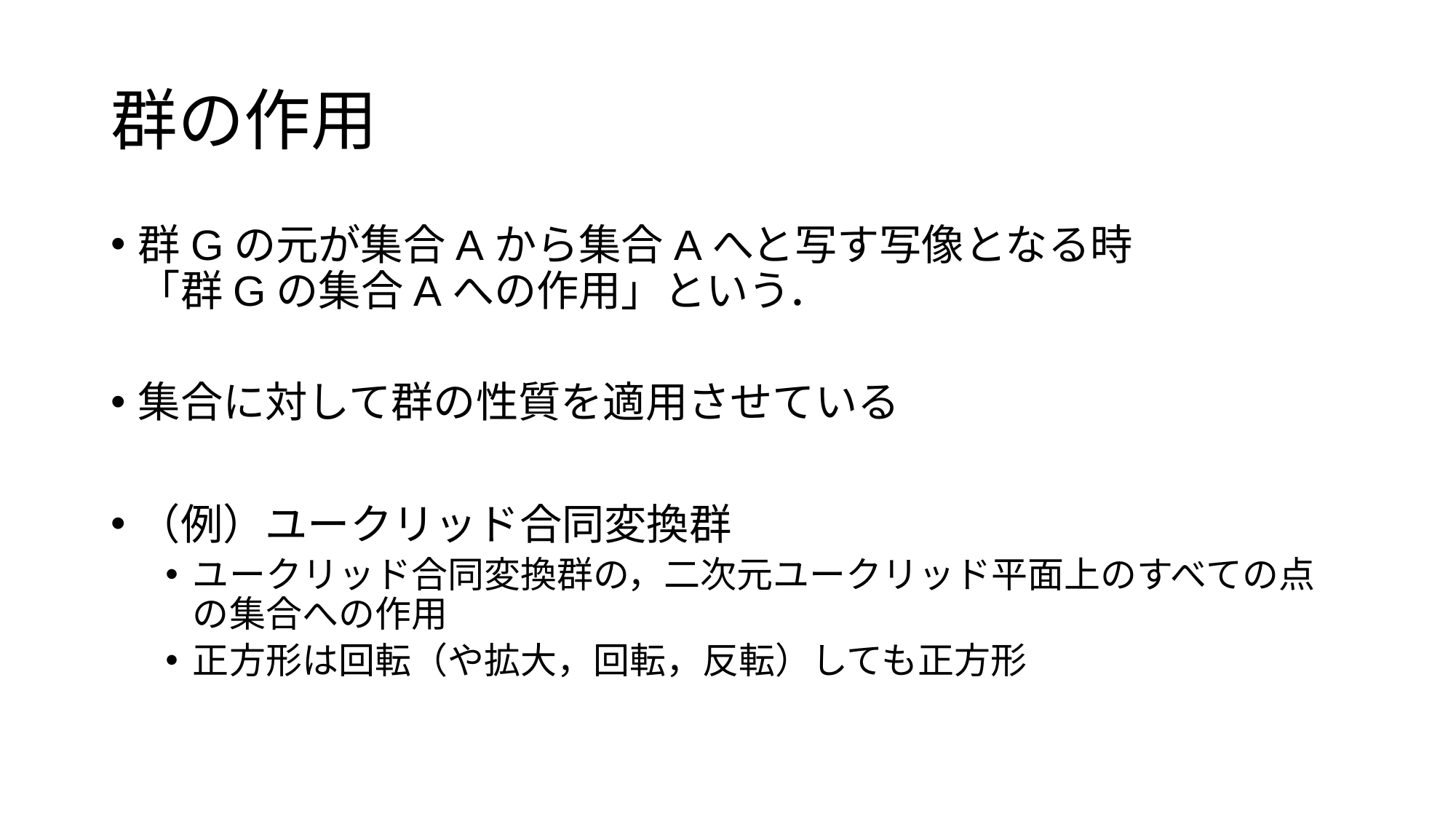

# 群の作用
群Gの元が集合Aから集合Aへと写す写像となる時
「群Gの集合Aへの作用」という．
集合に対して群の性質を適用させている

（例）ユークリッド合同変換群
ユークリッド合同変換群の，二次元ユークリッド平面上のすべての点の集合への作用
正方形は回転（や拡大，回転，反転）しても正方形